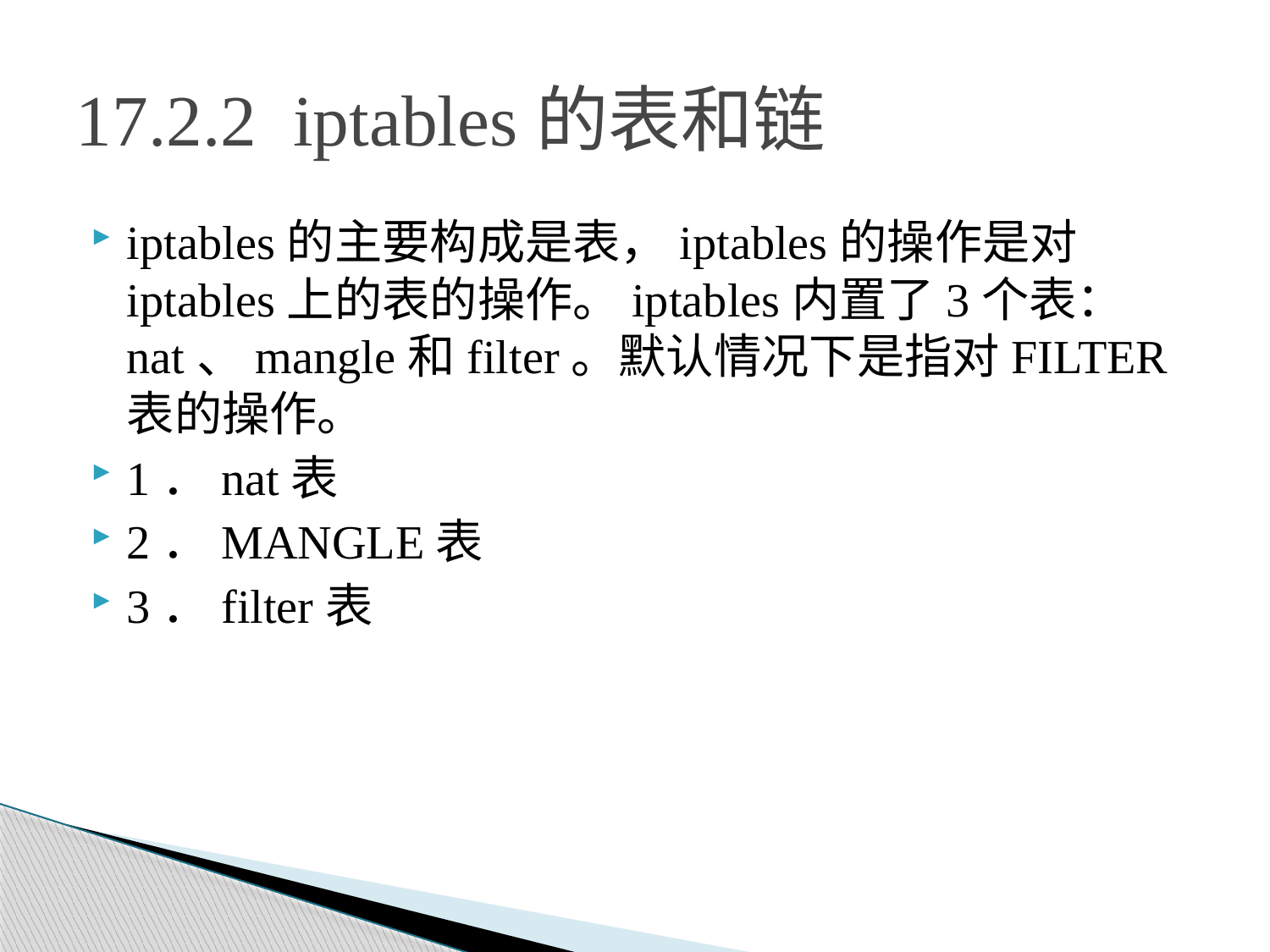

# 17.2.2  iptables的表和链
iptables的主要构成是表，iptables的操作是对iptables上的表的操作。iptables内置了3个表：nat、mangle和filter。默认情况下是指对FILTER表的操作。
1．nat表
2．MANGLE表
3．filter表